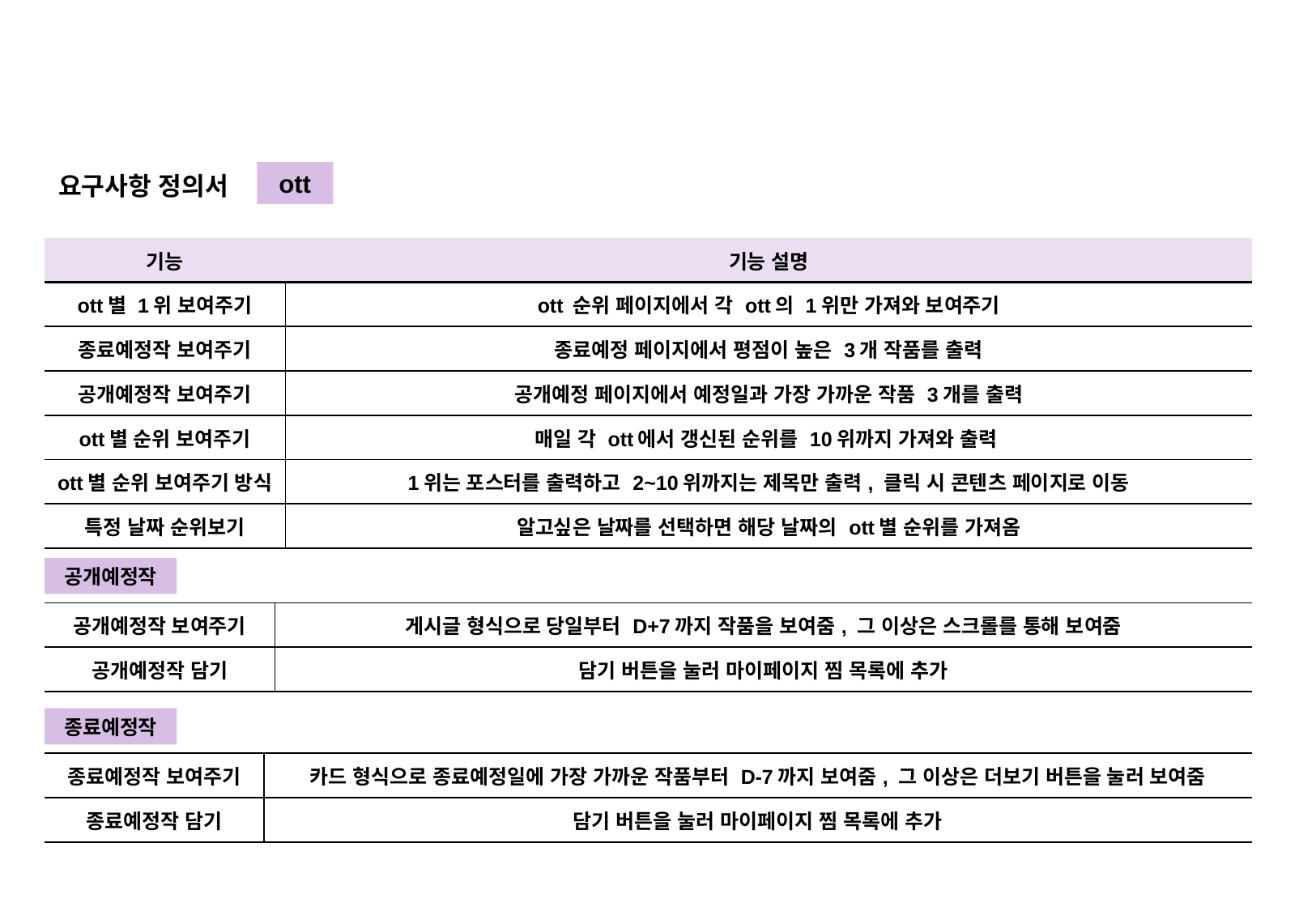

ott
요구사항 정의서
| 기능 | 기능 설명 |
| --- | --- |
| ott별 1위 보여주기 | ott 순위 페이지에서 각 ott의 1위만 가져와 보여주기 |
| 종료예정작 보여주기 | 종료예정 페이지에서 평점이 높은 3개 작품를 출력 |
| 공개예정작 보여주기 | 공개예정 페이지에서 예정일과 가장 가까운 작품 3개를 출력 |
| ott별 순위 보여주기 | 매일 각 ott에서 갱신된 순위를 10위까지 가져와 출력 |
| ott별 순위 보여주기 방식 | 1위는 포스터를 출력하고 2~10위까지는 제목만 출력, 클릭 시 콘텐츠 페이지로 이동 |
| 특정 날짜 순위보기 | 알고싶은 날짜를 선택하면 해당 날짜의 ott별 순위를 가져옴 |
공개예정작
| 공개예정작 보여주기 | 게시글 형식으로 당일부터 D+7까지 작품을 보여줌, 그 이상은 스크롤를 통해 보여줌 |
| --- | --- |
| 공개예정작 담기 | 담기 버튼을 눌러 마이페이지 찜 목록에 추가 |
종료예정작
| 종료예정작 보여주기 | 카드 형식으로 종료예정일에 가장 가까운 작품부터 D-7까지 보여줌, 그 이상은 더보기 버튼을 눌러 보여줌 |
| --- | --- |
| 종료예정작 담기 | 담기 버튼을 눌러 마이페이지 찜 목록에 추가 |